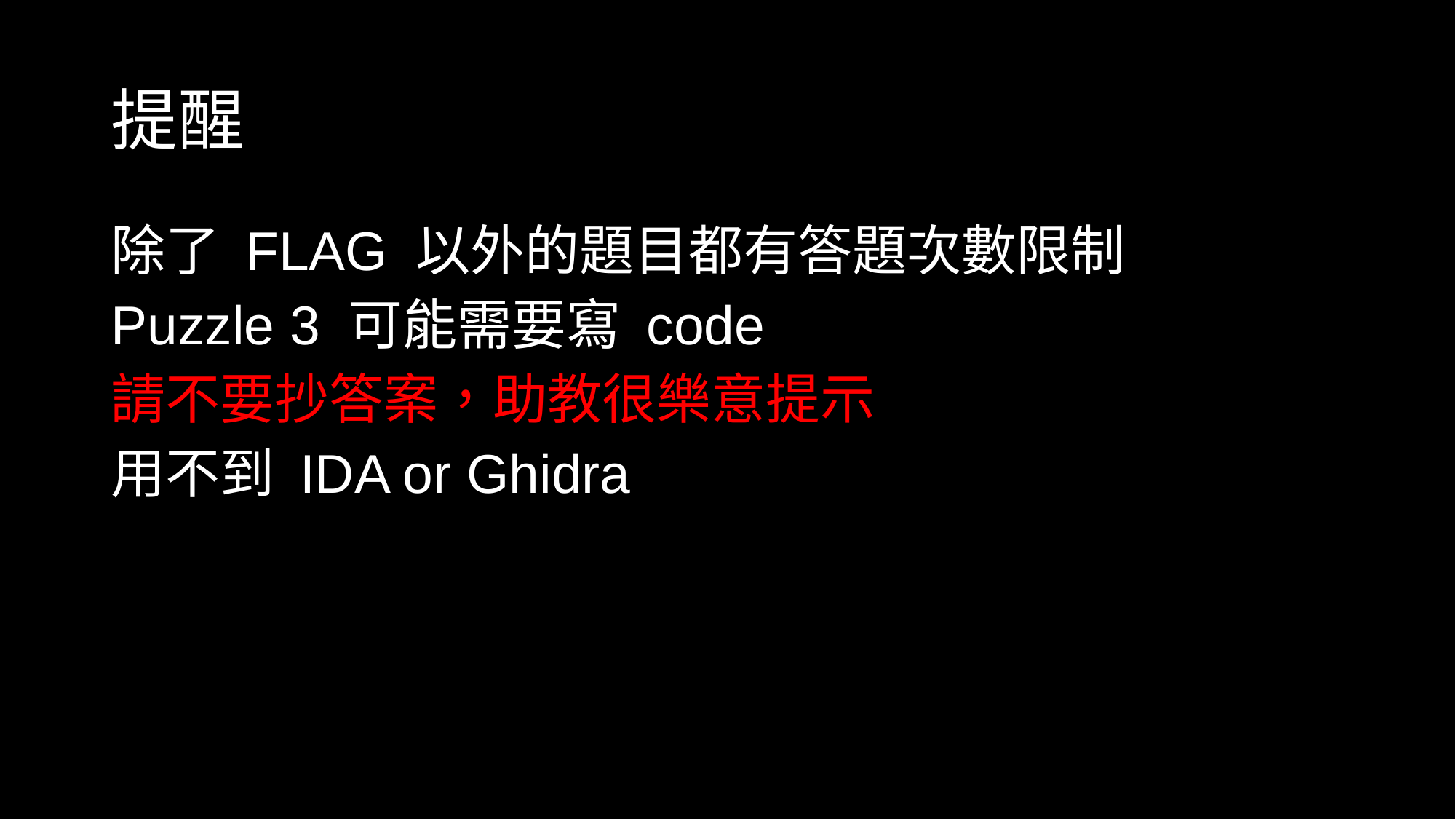

# 提醒
除了 FLAG 以外的題目都有答題次數限制
Puzzle 3 可能需要寫 code
請不要抄答案，助教很樂意提示
用不到 IDA or Ghidra